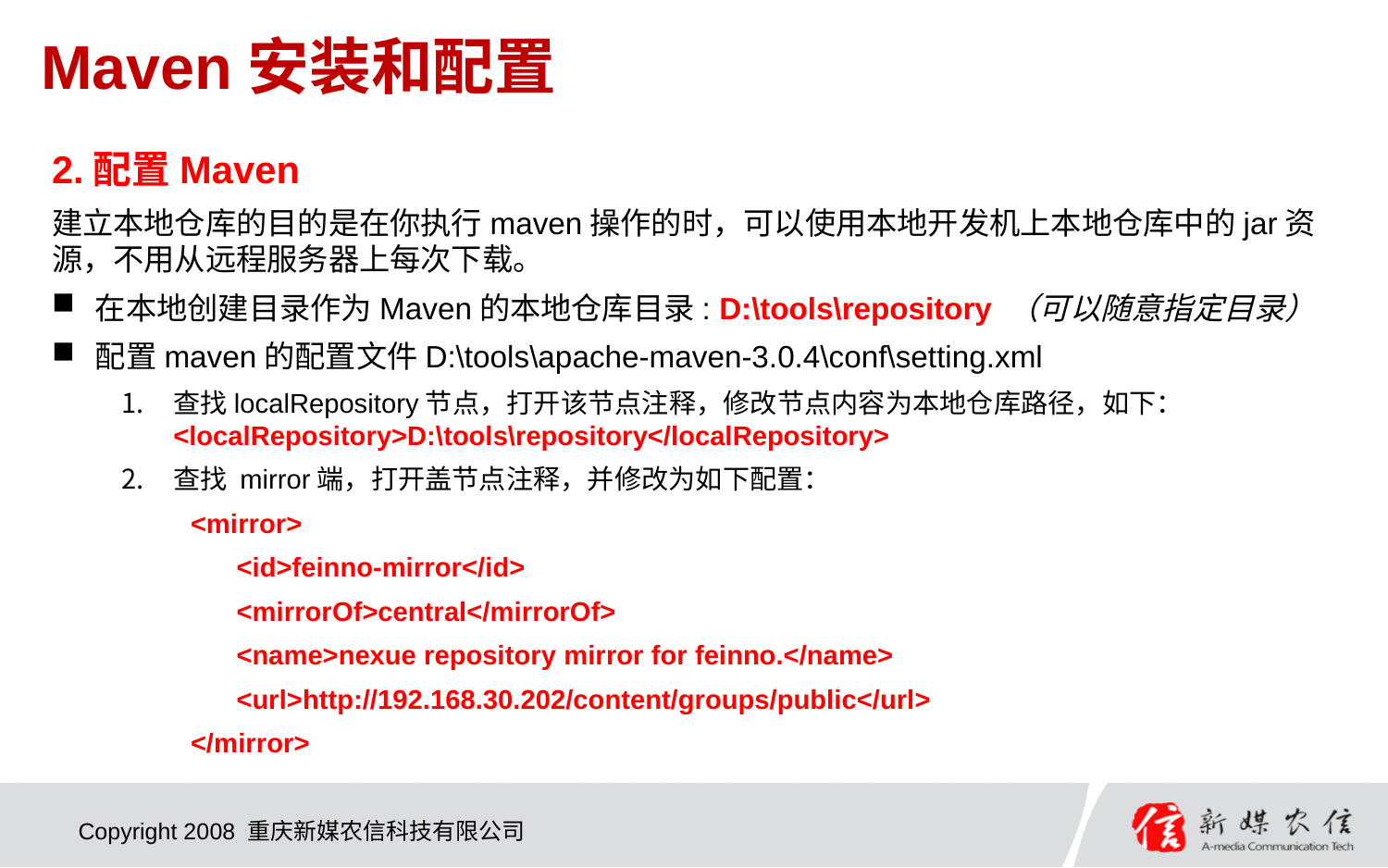

# Maven安装和配置
2.配置Maven
建立本地仓库的目的是在你执行maven操作的时，可以使用本地开发机上本地仓库中的jar资源，不用从远程服务器上每次下载。
在本地创建目录作为Maven的本地仓库目录: D:\tools\repository （可以随意指定目录）
配置maven的配置文件D:\tools\apache-maven-3.0.4\conf\setting.xml
查找localRepository节点，打开该节点注释，修改节点内容为本地仓库路径，如下：<localRepository>D:\tools\repository</localRepository>
查找 mirror端，打开盖节点注释，并修改为如下配置：
<mirror>
      <id>feinno-mirror</id>
      <mirrorOf>central</mirrorOf>
      <name>nexue repository mirror for feinno.</name>
      <url>http://192.168.30.202/content/groups/public</url>
</mirror>